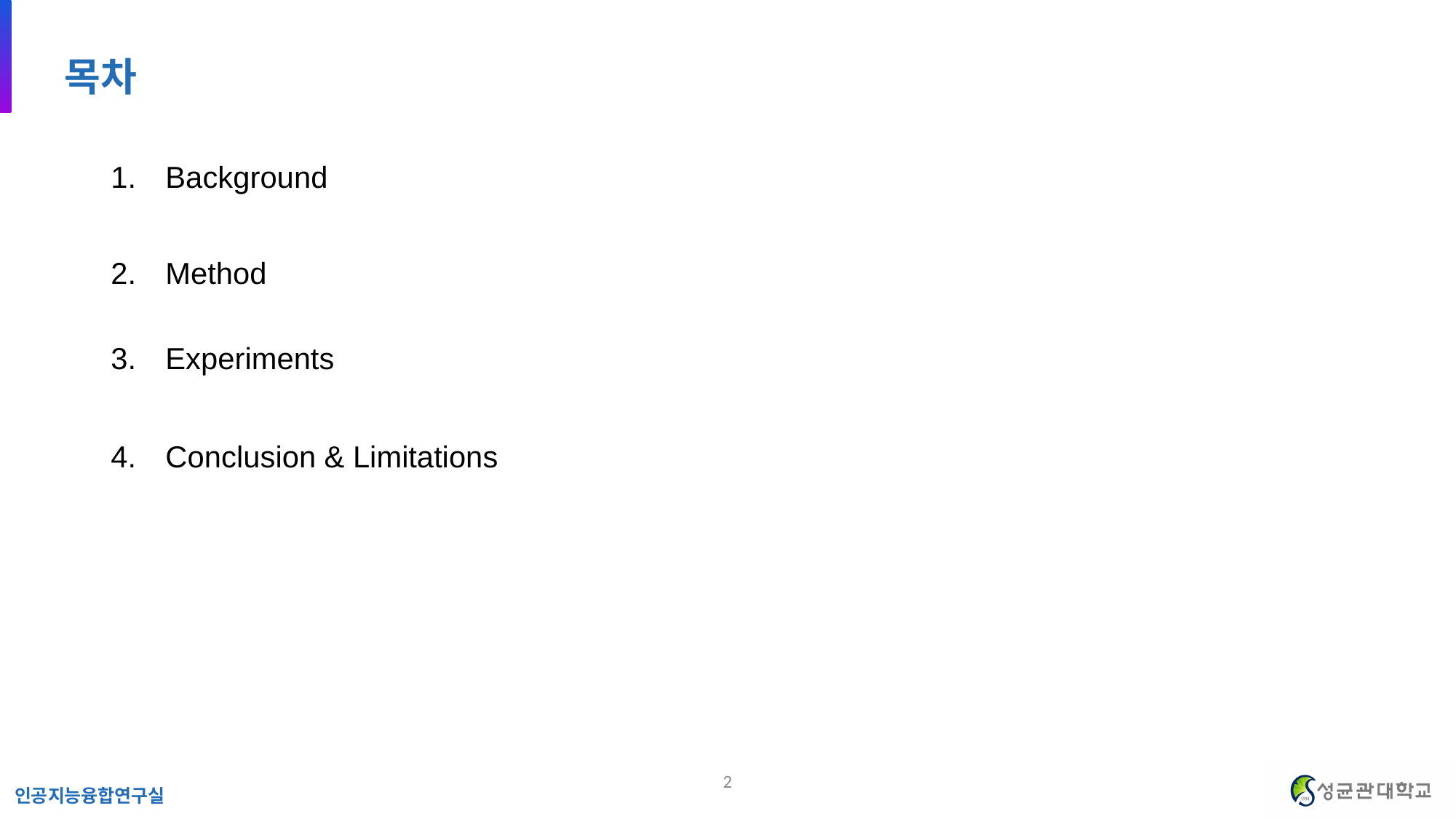

목차
Background

Method

Experiments

Conclusion & Limitations
2